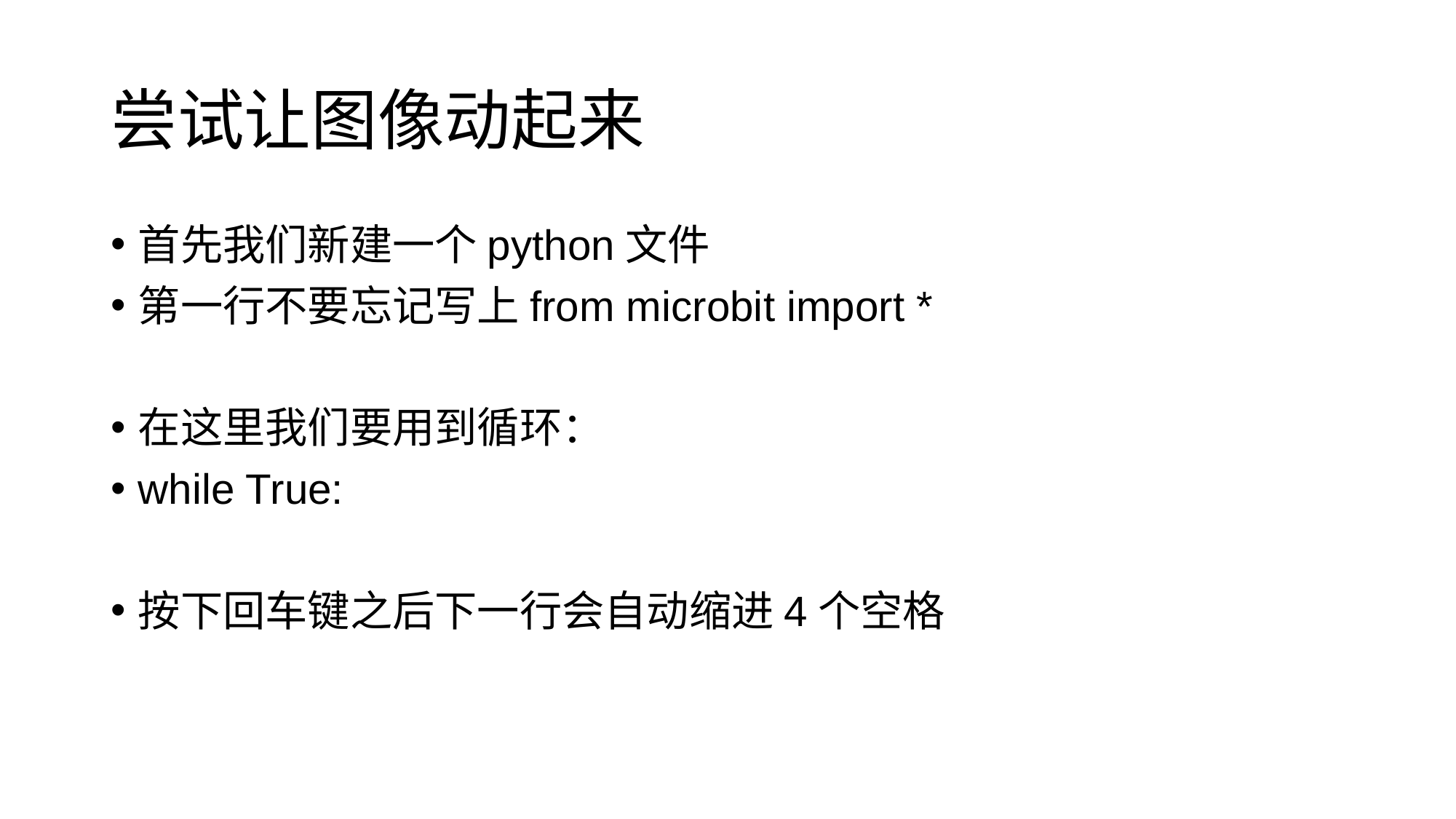

# 尝试让图像动起来
首先我们新建一个python文件
第一行不要忘记写上from microbit import *

在这里我们要用到循环：
while True:

按下回车键之后下一行会自动缩进4个空格